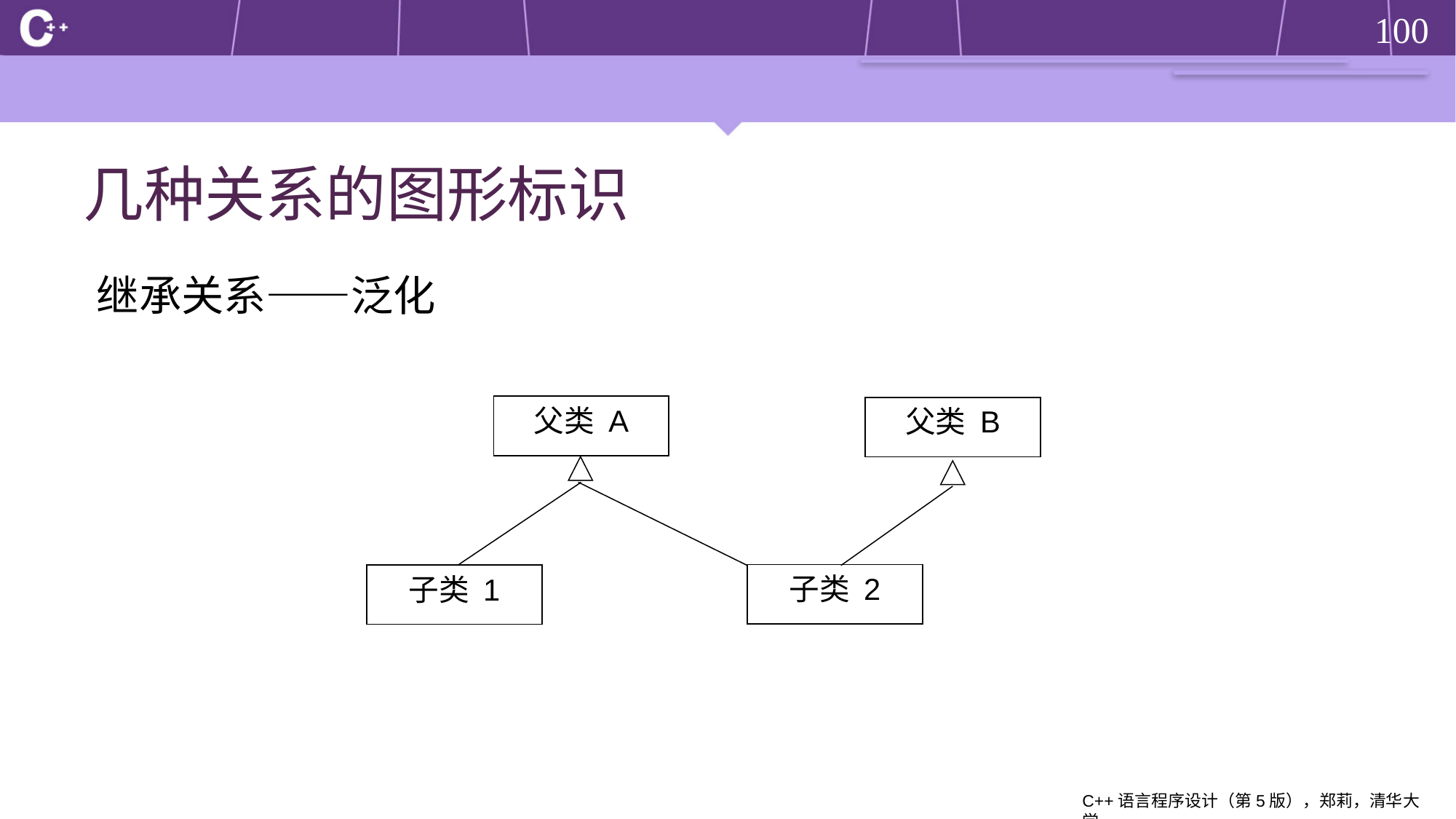

# 几种关系的图形标识
继承关系——泛化

父类 A
父类 B

子类 2
子类 1